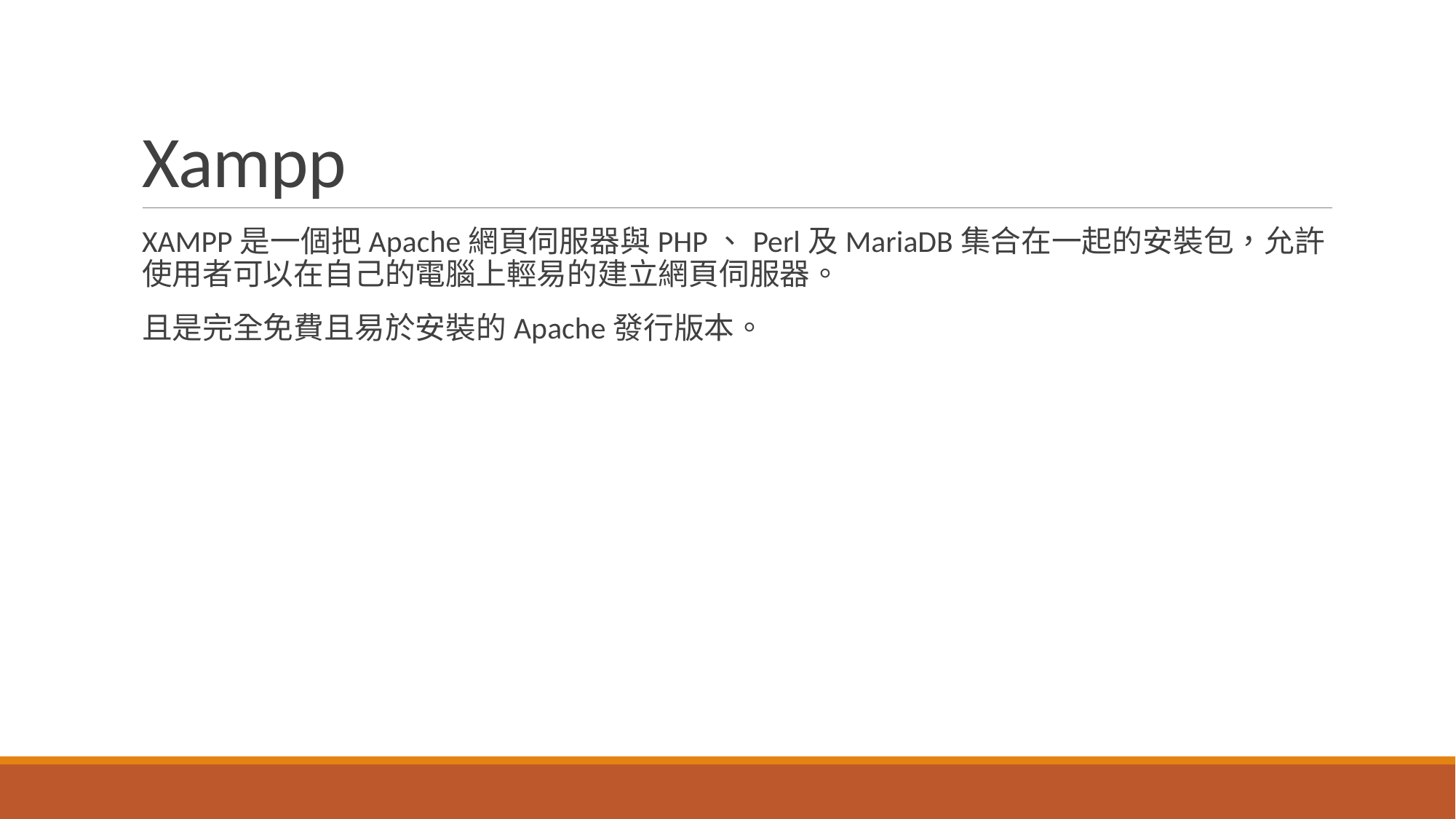

# Xampp
XAMPP是一個把Apache網頁伺服器與PHP、Perl及MariaDB集合在一起的安裝包，允許使用者可以在自己的電腦上輕易的建立網頁伺服器。
且是完全免費且易於安裝的Apache發行版本。